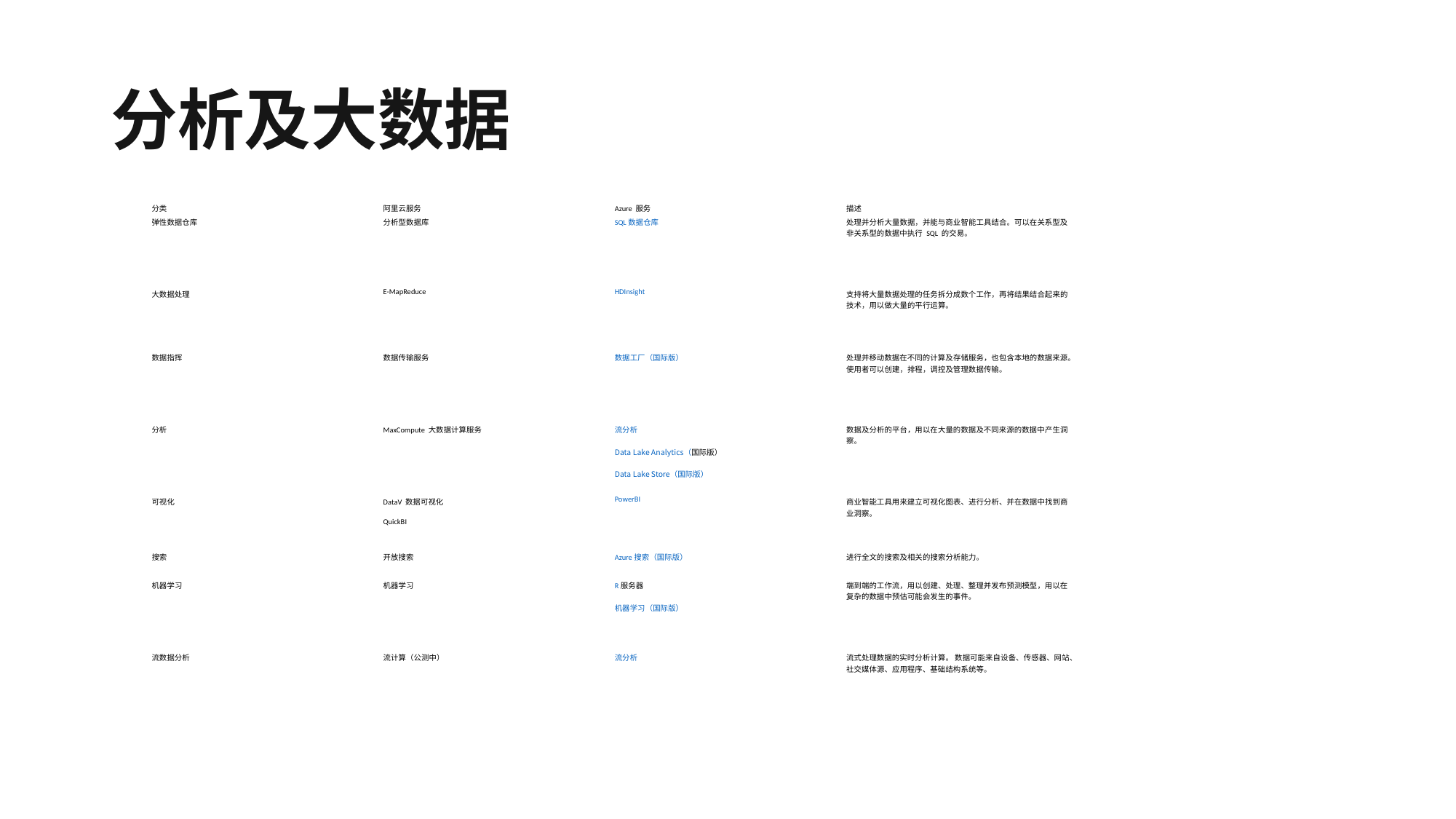

# 分析及大数据
| 分类 | 阿里云服务 | Azure 服务 | 描述 |
| --- | --- | --- | --- |
| 弹性数据仓库 | 分析型数据库 | SQL 数据仓库 | 处理并分析大量数据，并能与商业智能工具结合。可以在关系型及非关系型的数据中执行 SQL 的交易。 |
| 大数据处理 | E-MapReduce | HDInsight | 支持将大量数据处理的任务拆分成数个工作，再将结果结合起来的技术，用以做大量的平行运算。 |
| 数据指挥 | 数据传输服务 | 数据工厂（国际版） | 处理并移动数据在不同的计算及存储服务，也包含本地的数据来源。使用者可以创建，排程，调控及管理数据传输。 |
| 分析 | MaxCompute 大数据计算服务 | 流分析 Data Lake Analytics（国际版） Data Lake Store（国际版） | 数据及分析的平台，用以在大量的数据及不同来源的数据中产生洞察。 |
| 可视化 | DataV 数据可视化 QuickBI | PowerBI | 商业智能工具用来建立可视化图表、进行分析、并在数据中找到商业洞察。 |
| 搜索 | 开放搜索 | Azure 搜索（国际版） | 进行全文的搜索及相关的搜索分析能力。 |
| 机器学习 | 机器学习 | R 服务器 机器学习（国际版） | 端到端的工作流，用以创建、处理、整理并发布预测模型，用以在复杂的数据中预估可能会发生的事件。 |
| 流数据分析 | 流计算（公测中） | 流分析 | 流式处理数据的实时分析计算。 数据可能来自设备、传感器、网站、社交媒体源、应用程序、基础结构系统等。 |